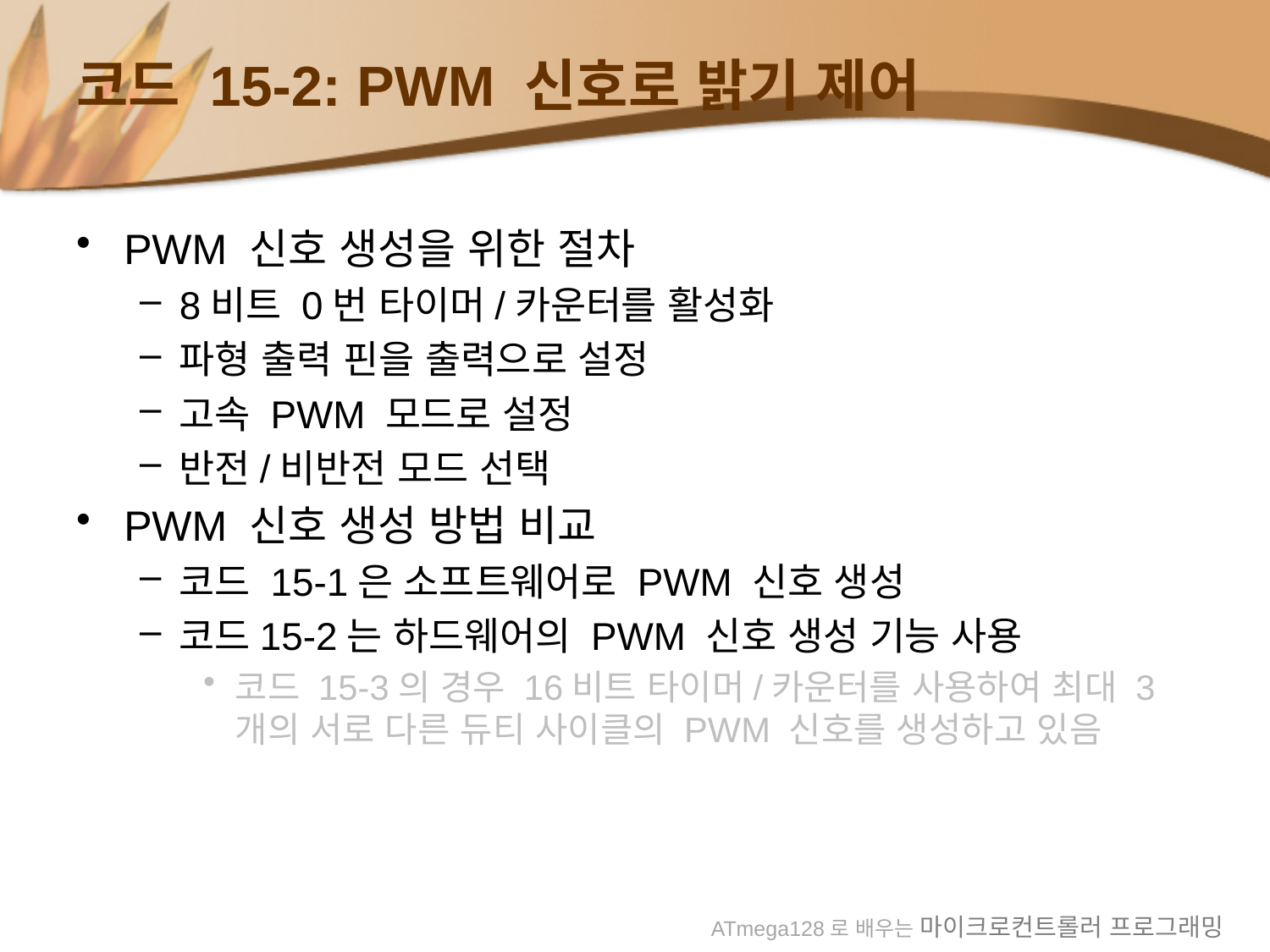

# 코드 15-2: PWM 신호로 밝기 제어
PWM 신호 생성을 위한 절차
8비트 0번 타이머/카운터를 활성화
파형 출력 핀을 출력으로 설정
고속 PWM 모드로 설정
반전/비반전 모드 선택
PWM 신호 생성 방법 비교
코드 15-1은 소프트웨어로 PWM 신호 생성
코드15-2는 하드웨어의 PWM 신호 생성 기능 사용
코드 15-3의 경우 16비트 타이머/카운터를 사용하여 최대 3개의 서로 다른 듀티 사이클의 PWM 신호를 생성하고 있음